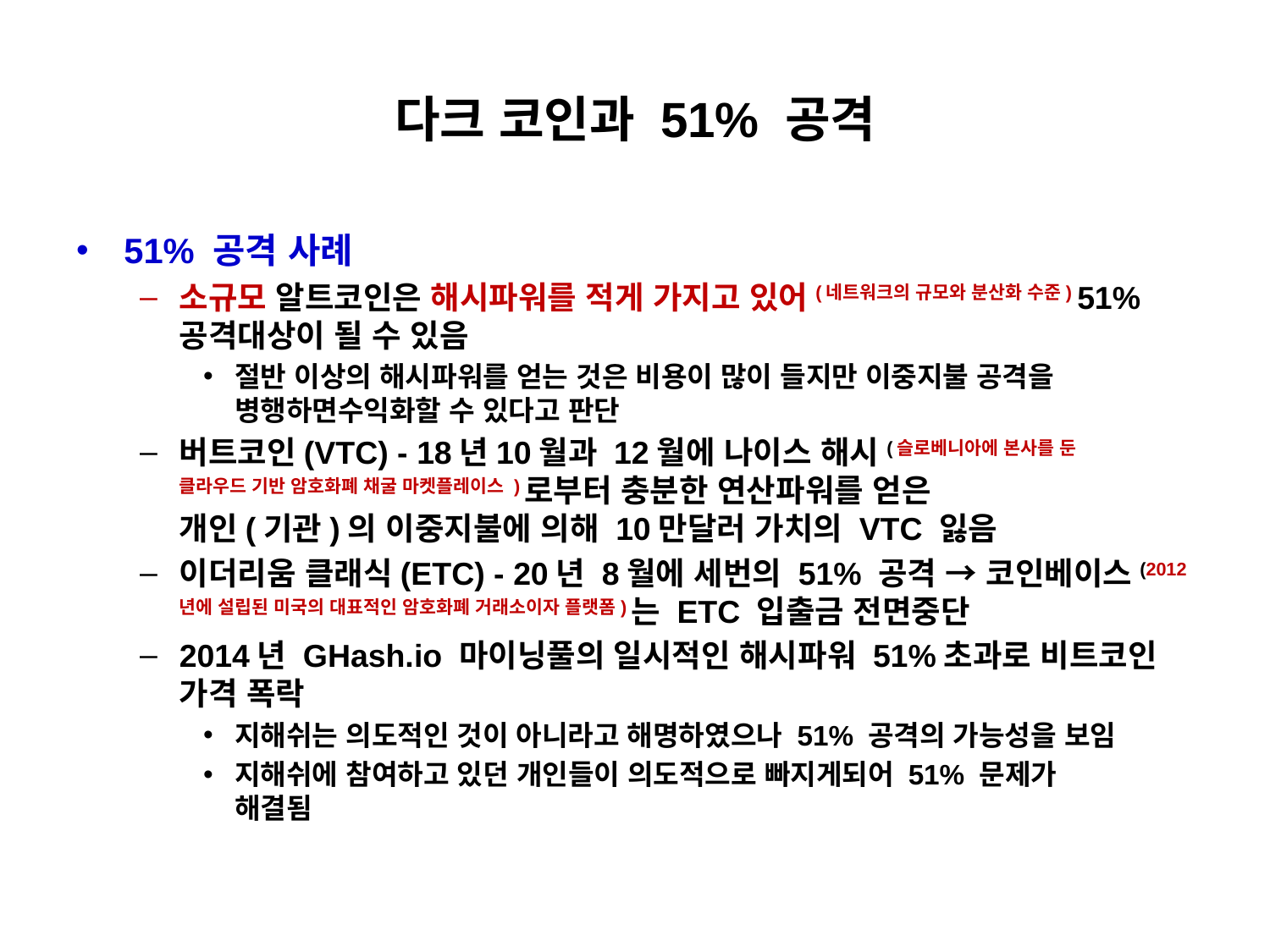

# 다크 코인과 51% 공격
51% 공격 사례
소규모 알트코인은 해시파워를 적게 가지고 있어(네트워크의 규모와 분산화 수준) 51% 공격대상이 될 수 있음
절반 이상의 해시파워를 얻는 것은 비용이 많이 들지만 이중지불 공격을
병행하면수익화할 수 있다고 판단
버트코인(VTC) - 18년10월과 12월에 나이스 해시(슬로베니아에 본사를 둔
클라우드 기반 암호화폐 채굴 마켓플레이스 )로부터 충분한 연산파워를 얻은
개인(기관)의 이중지불에 의해 10만달러 가치의 VTC 잃음
이더리움 클래식(ETC) - 20년 8월에 세번의 51% 공격 → 코인베이스(2012년에 설립된 미국의 대표적인 암호화폐 거래소이자 플랫폼)는 ETC 입출금 전면중단
2014년 GHash.io 마이닝풀의 일시적인 해시파워 51%초과로 비트코인
가격 폭락
지해쉬는 의도적인 것이 아니라고 해명하였으나 51% 공격의 가능성을 보임
지해쉬에 참여하고 있던 개인들이 의도적으로 빠지게되어 51% 문제가
해결됨